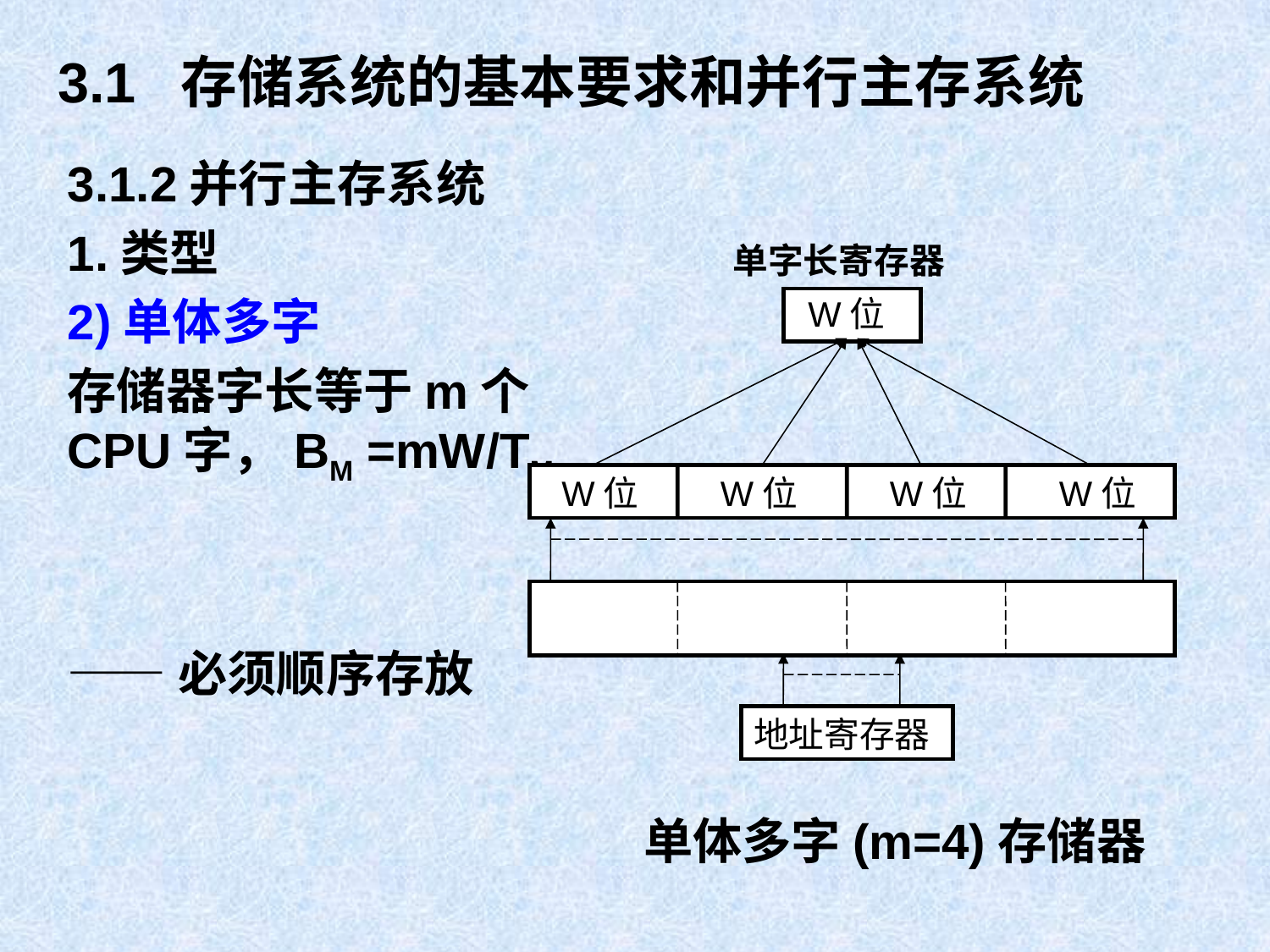

# 3.1  存储系统的基本要求和并行主存系统
3.1.2并行主存系统
1.类型
2)单体多字
存储器字长等于m个CPU字，BM =mW/TM

——必须顺序存放
单字长寄存器
 W位

W位

W位

W位

W位

地址寄存器
单体多字(m=4)存储器